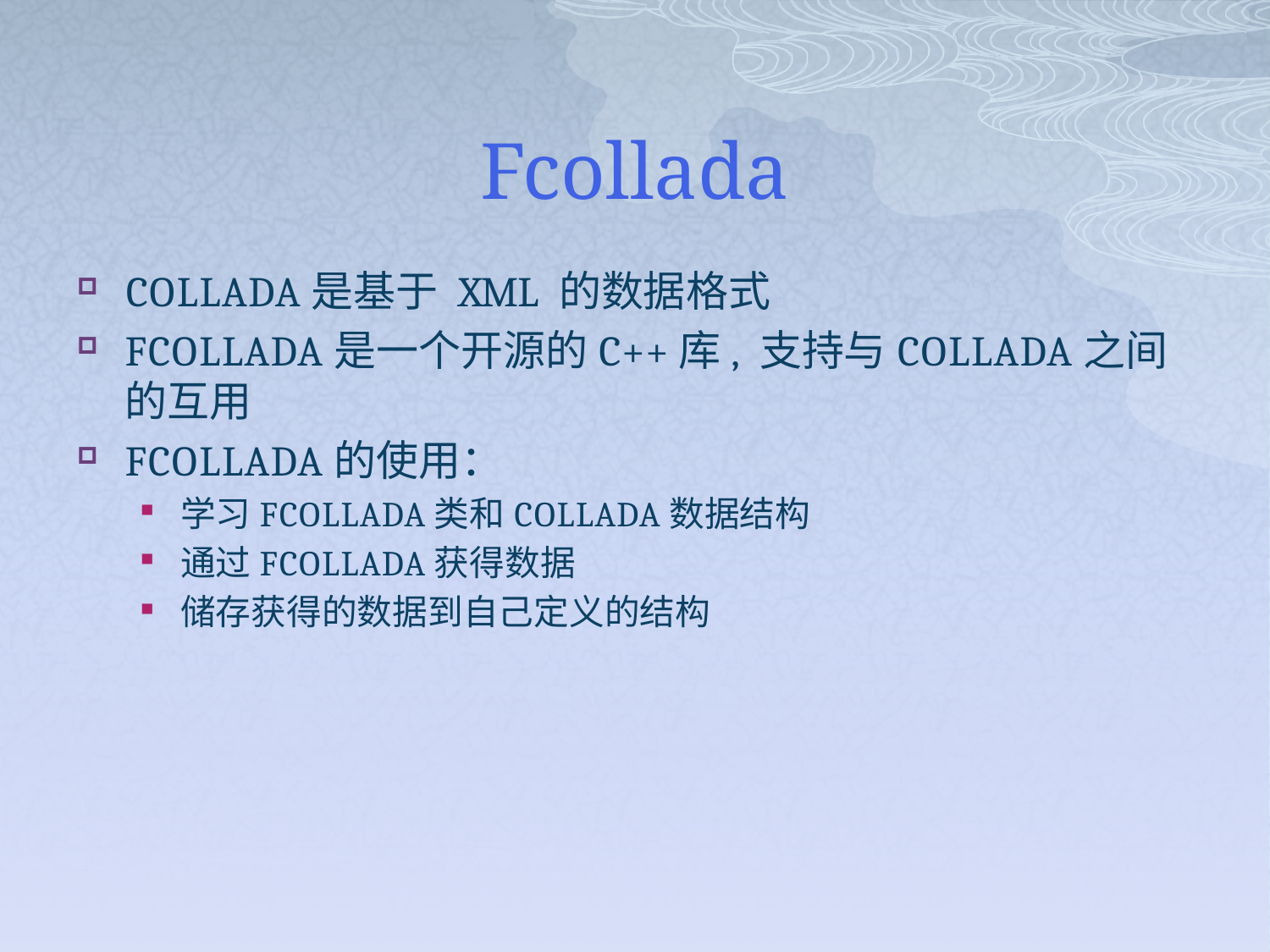

# Fcollada
COLLADA是基于 XML 的数据格式
FCOLLADA是一个开源的C++库, 支持与COLLADA之间的互用
FCOLLADA的使用：
学习FCOLLADA类和COLLADA数据结构
通过FCOLLADA获得数据
储存获得的数据到自己定义的结构